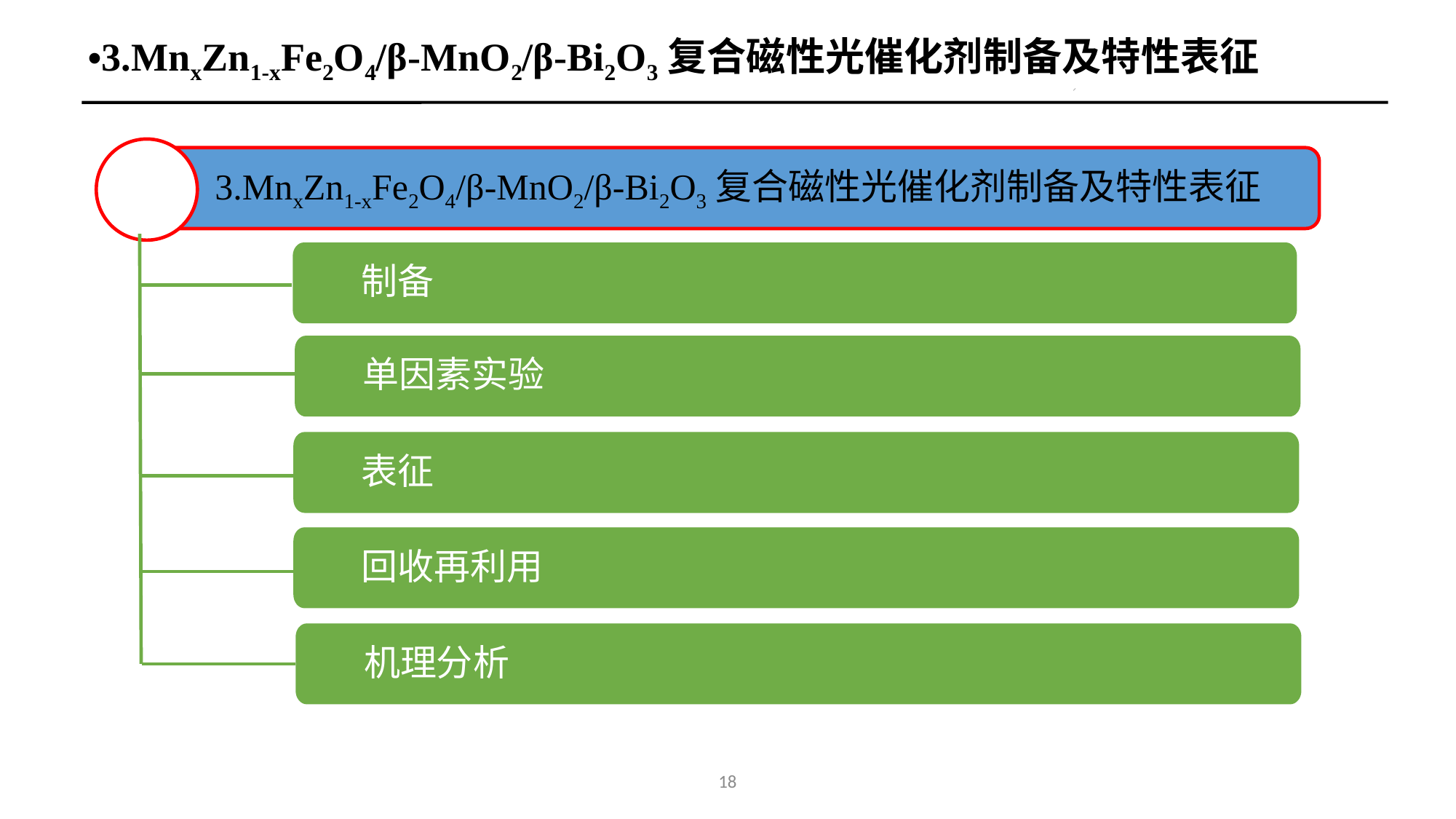

3.MnxZn1-xFe2O4/β-MnO2/β-Bi2O3复合磁性光催化剂制备及特性表征

3.MnxZn1-xFe2O4/β-MnO2/β-Bi2O3复合磁性光催化剂制备及特性表征
制备
单因素实验
表征
回收再利用
机理分析
18